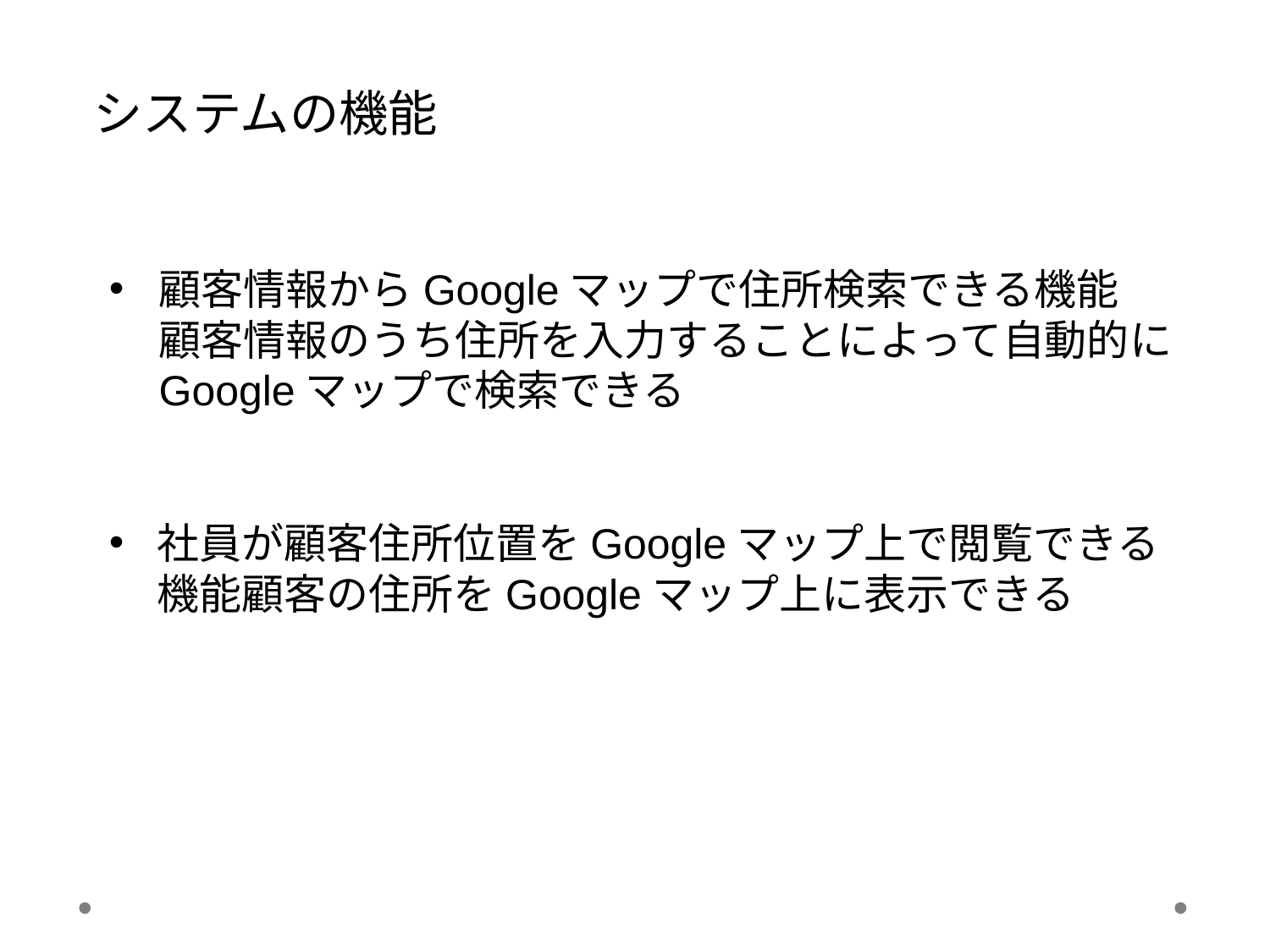

システムの機能
顧客情報からGoogleマップで住所検索できる機能
顧客情報のうち住所を入力することによって自動的にGoogleマップで検索できる

社員が顧客住所位置をGoogleマップ上で閲覧できる機能顧客の住所をGoogleマップ上に表示できる